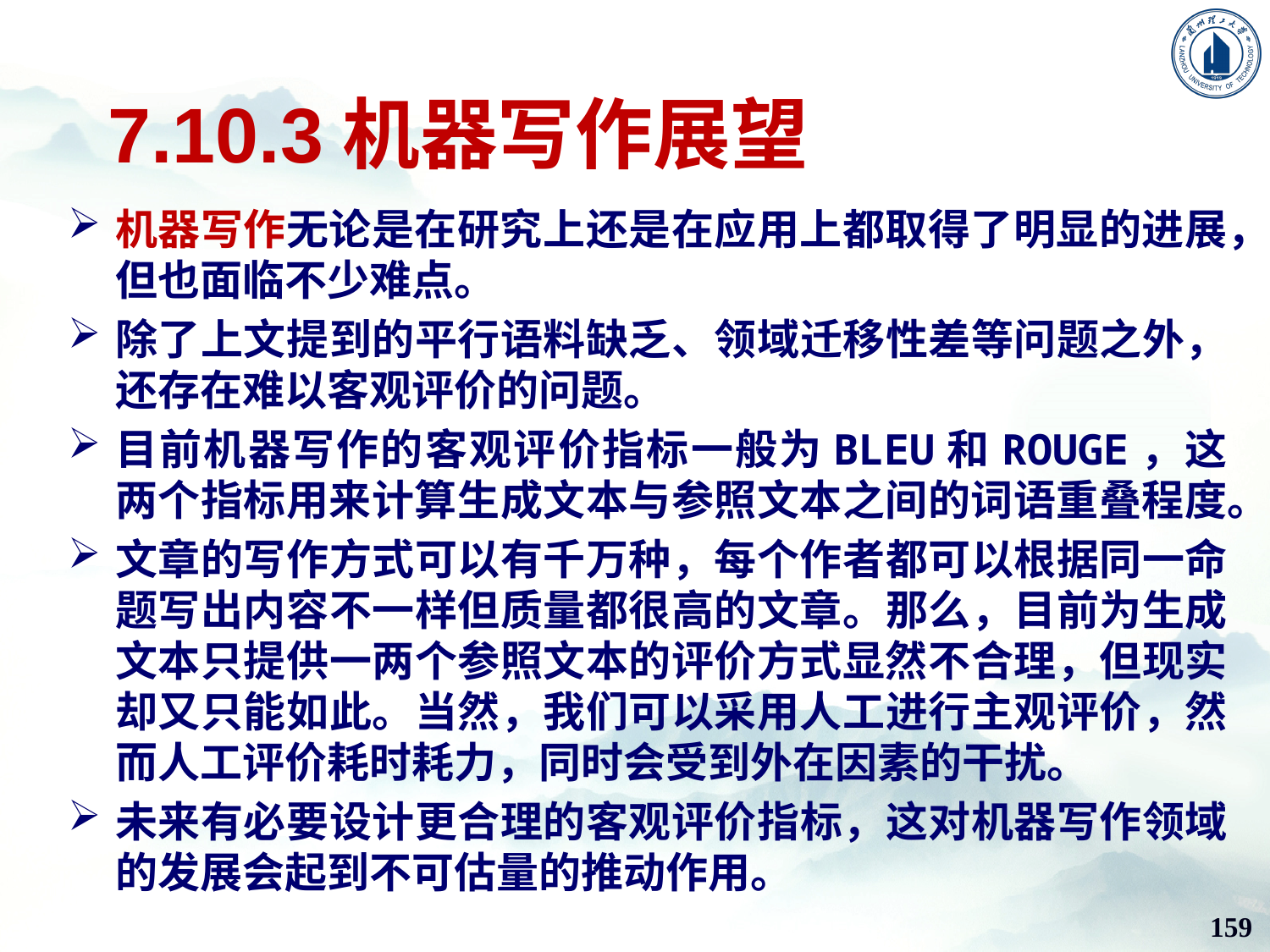

# 7.10.3机器写作展望
机器写作无论是在研究上还是在应用上都取得了明显的进展，但也面临不少难点。
除了上文提到的平行语料缺乏、领域迁移性差等问题之外，还存在难以客观评价的问题。
目前机器写作的客观评价指标一般为BLEU和ROUGE，这两个指标用来计算生成文本与参照文本之间的词语重叠程度。
文章的写作方式可以有千万种，每个作者都可以根据同一命题写出内容不一样但质量都很高的文章。那么，目前为生成文本只提供一两个参照文本的评价方式显然不合理，但现实却又只能如此。当然，我们可以采用人工进行主观评价，然而人工评价耗时耗力，同时会受到外在因素的干扰。
未来有必要设计更合理的客观评价指标，这对机器写作领域的发展会起到不可估量的推动作用。

159